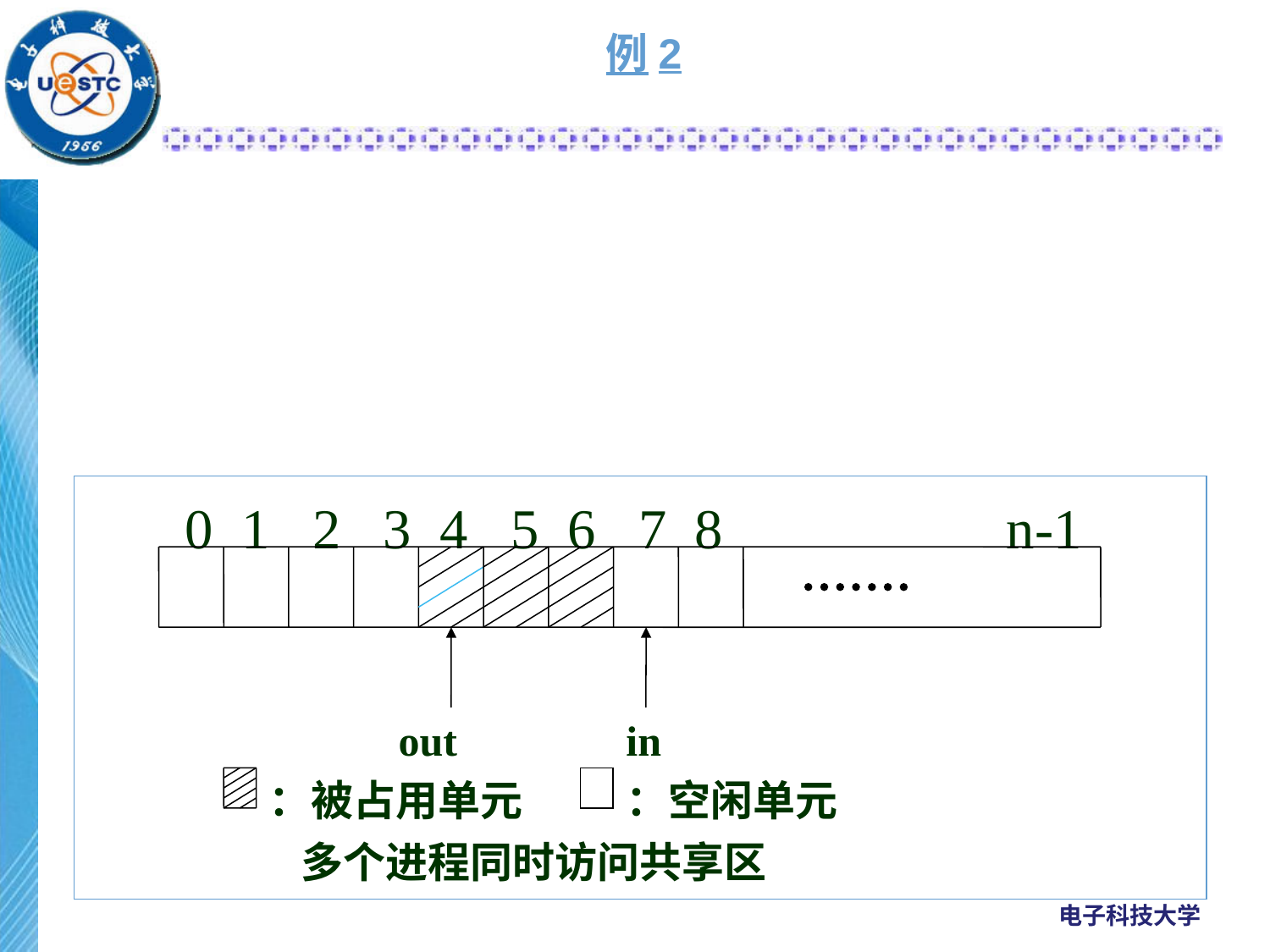

# 例2
假设某时刻，0到3号单元空闲，4到6号单元被占用，这时候P1、P2进程都准备将数据送入缓冲区，如下图所示。

 0  1   2   3  4   5  6   7  8                    n-1

out
in

：被占用单元

：空闲单元
多个进程同时访问共享区